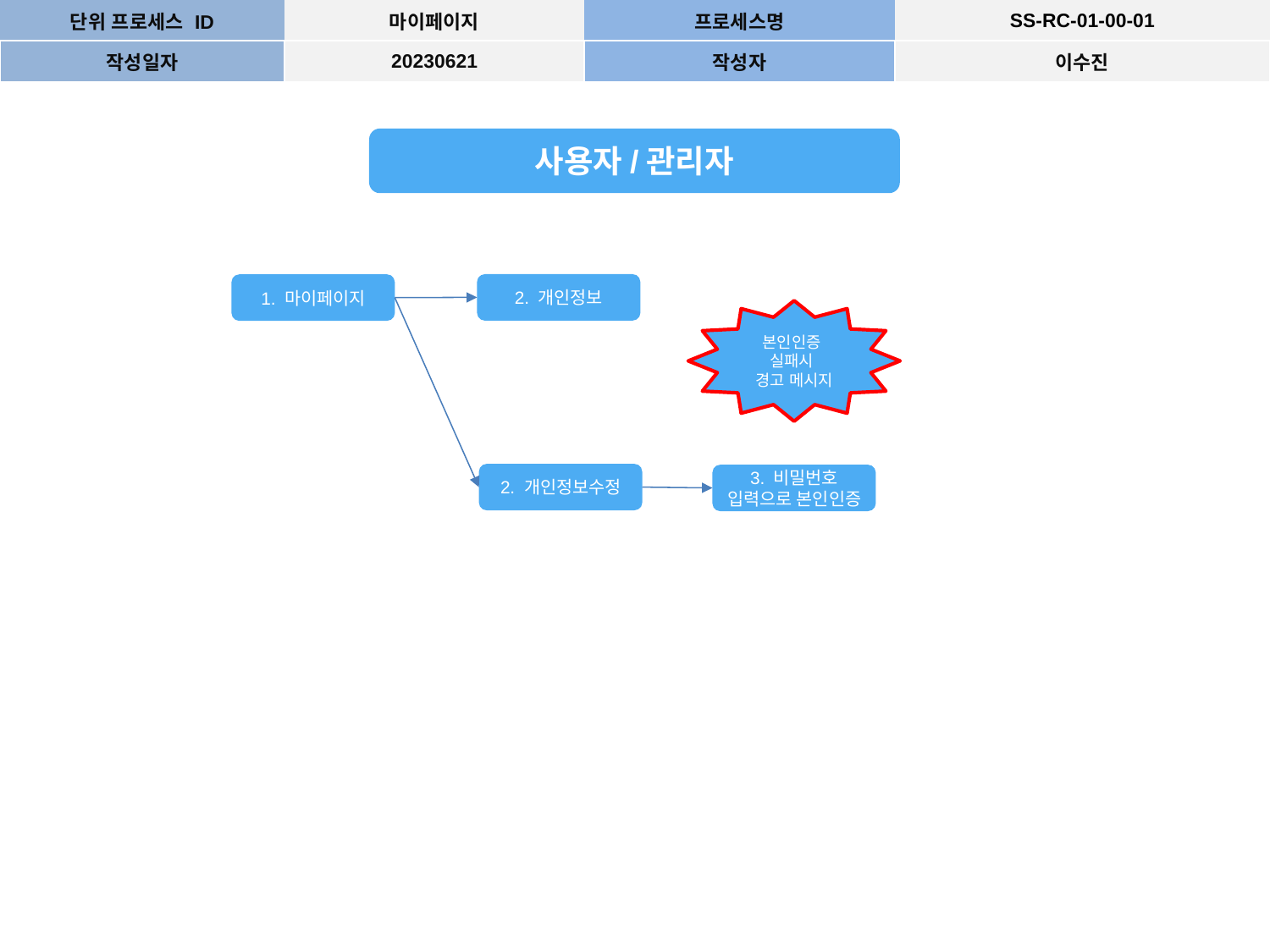

| 단위 프로세스 ID | 마이페이지 | 프로세스명 | SS-RC-01-00-01 |
| --- | --- | --- | --- |
| 작성일자 | 20230621 | 작성자 | 이수진 |
사용자/관리자
2. 개인정보
1. 마이페이지
본인인증
실패시
경고 메시지
2. 개인정보수정
3. 비밀번호 입력으로 본인인증